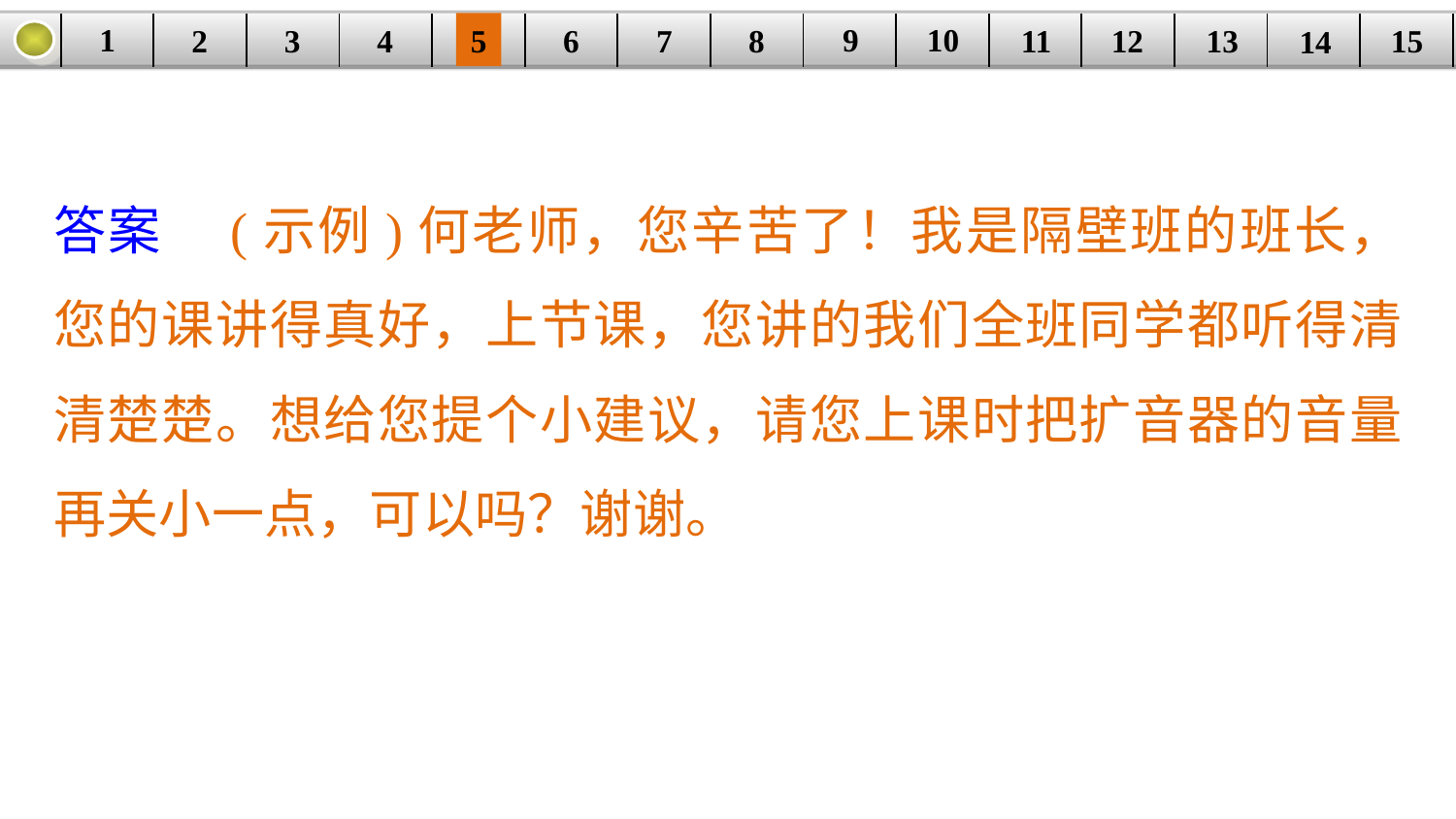

9
10
1
3
4
5
6
8
11
2
12
15
|  |  |  |  |  |  |  |  |  |  |  |  |  |  |  |
| --- | --- | --- | --- | --- | --- | --- | --- | --- | --- | --- | --- | --- | --- | --- |
7
13
14

答案　(示例)何老师，您辛苦了！我是隔壁班的班长，您的课讲得真好，上节课，您讲的我们全班同学都听得清清楚楚。想给您提个小建议，请您上课时把扩音器的音量再关小一点，可以吗？谢谢。